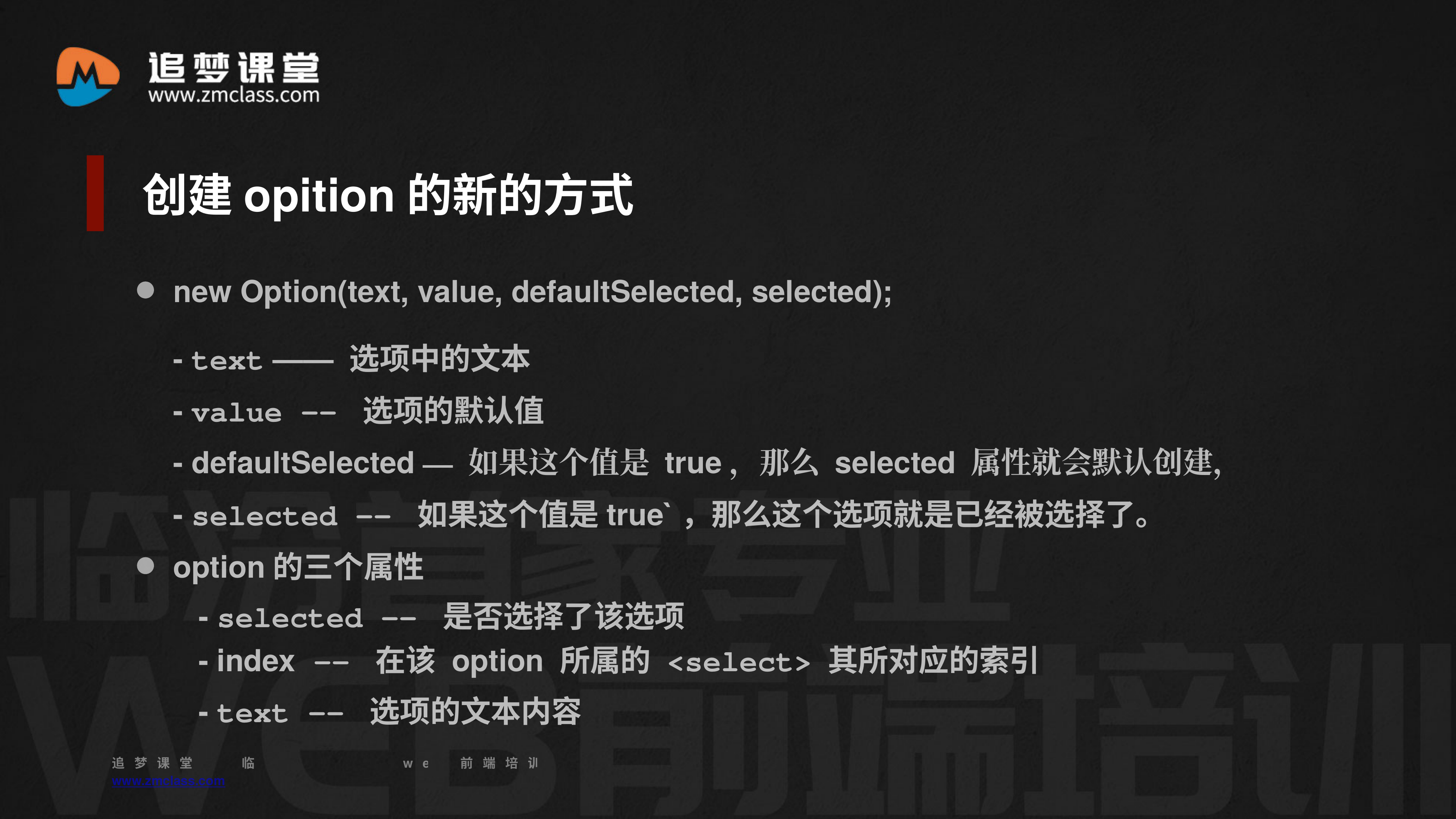

创建opition的新的方式
new Option(text, value, defaultSelected, selected);

- text —— 选项中的文本
- value —— 选项的默认值
- defaultSelected — 如果这个值是 true，那么 selected 属性就会默认创建，
- selected —— 如果这个值是true`，那么这个选项就是已经被选择了。
option的三个属性

- selected —— 是否选择了该选项
- index —— 在该 option 所属的 <select> 其所对应的索引
- text —— 选项的文本内容
追梦课堂   临汾首家专业的web前端培训机构                                                          www.zmclass.com
9